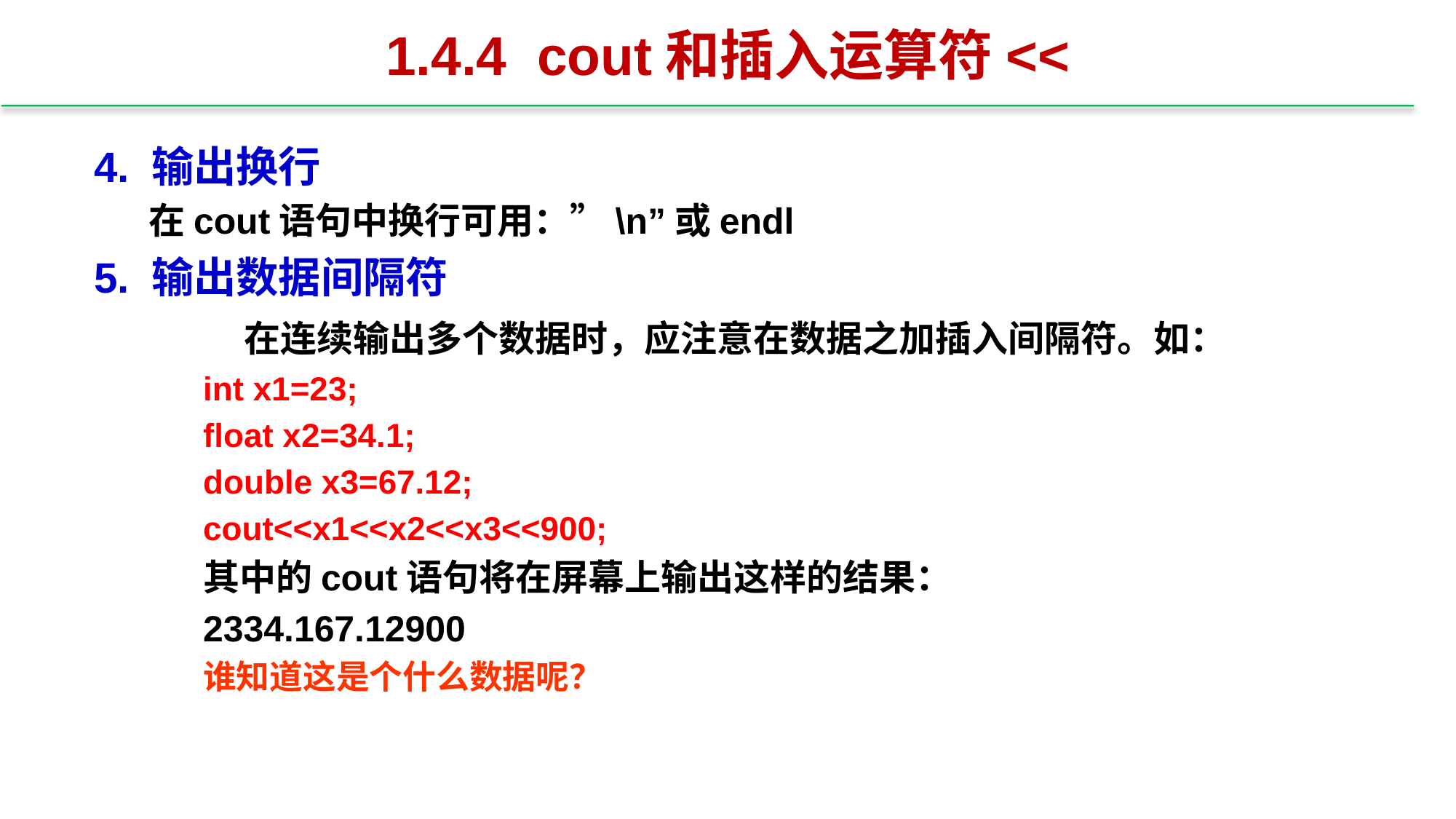

# 1.4.4  cout和插入运算符<<
4. 输出换行
在cout语句中换行可用：”\n”或endl
5. 输出数据间隔符
		在连续输出多个数据时，应注意在数据之加插入间隔符。如：
int x1=23;
float x2=34.1;
double x3=67.12;
cout<<x1<<x2<<x3<<900;
其中的cout语句将在屏幕上输出这样的结果：
2334.167.12900
谁知道这是个什么数据呢？